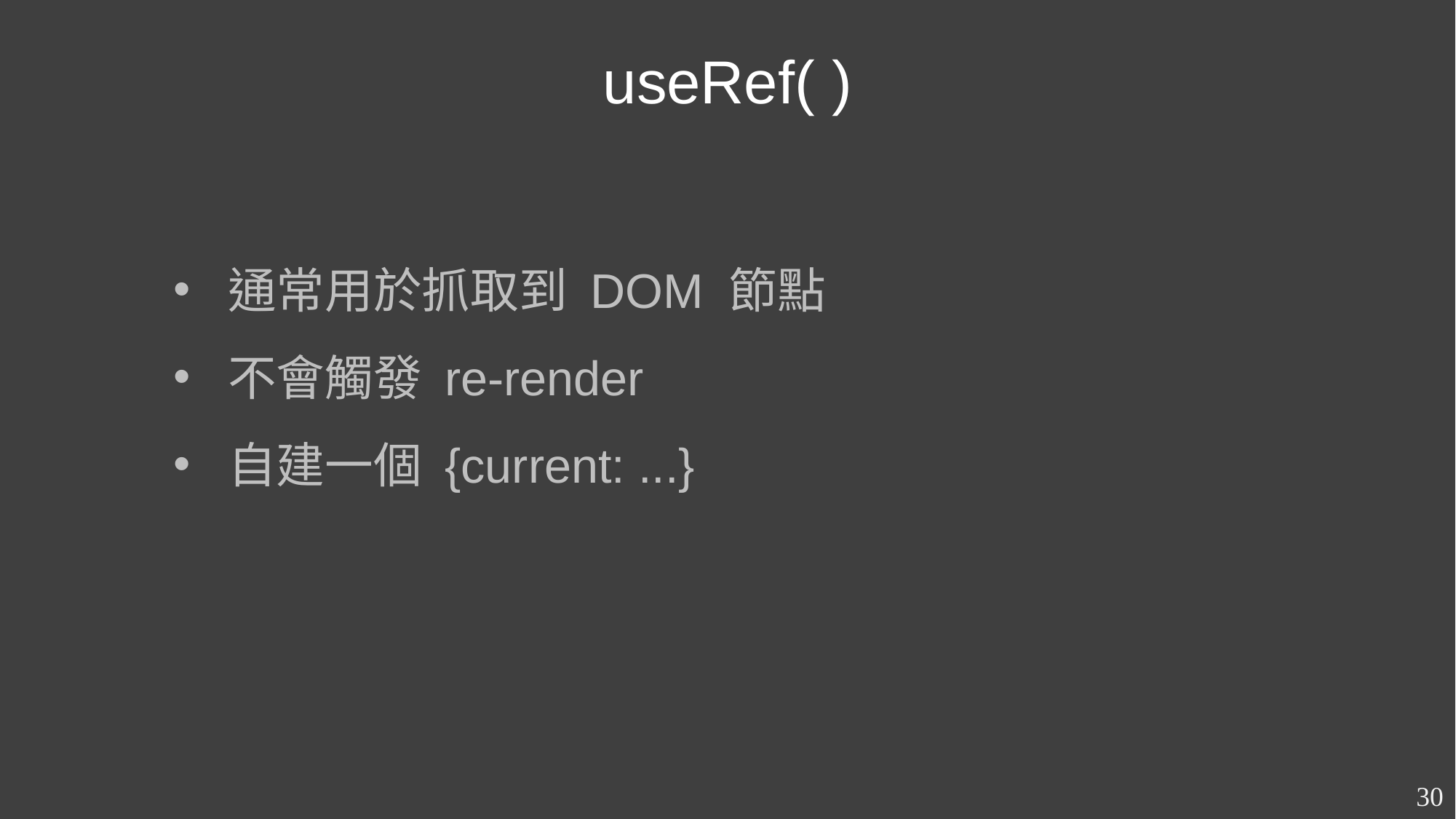

useRef( )
通常用於抓取到 DOM 節點
不會觸發 re-render
自建一個 {current: ...}
30